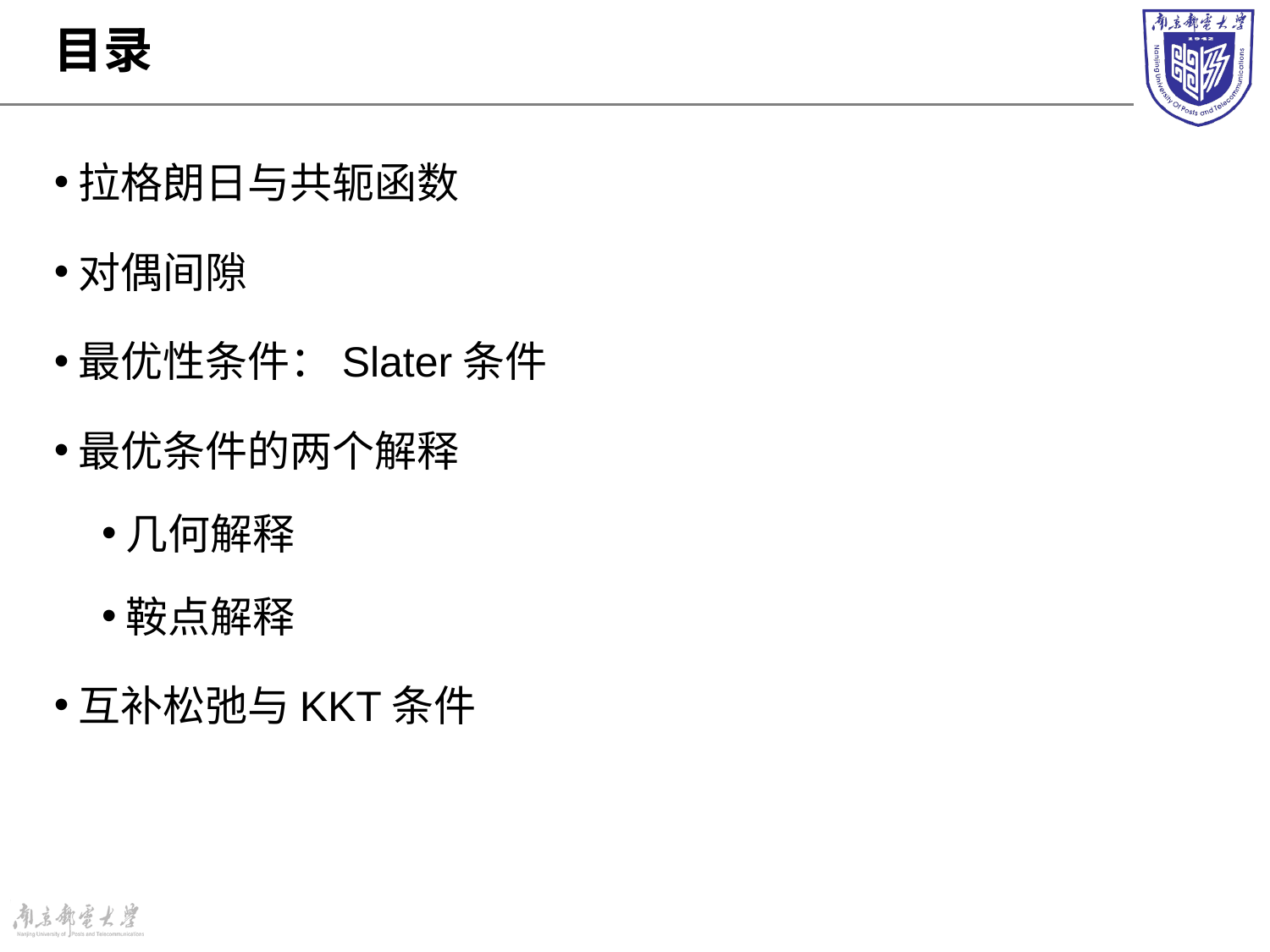

# 目录
拉格朗日与共轭函数
对偶间隙
最优性条件：Slater条件
最优条件的两个解释
几何解释
鞍点解释
互补松弛与KKT条件